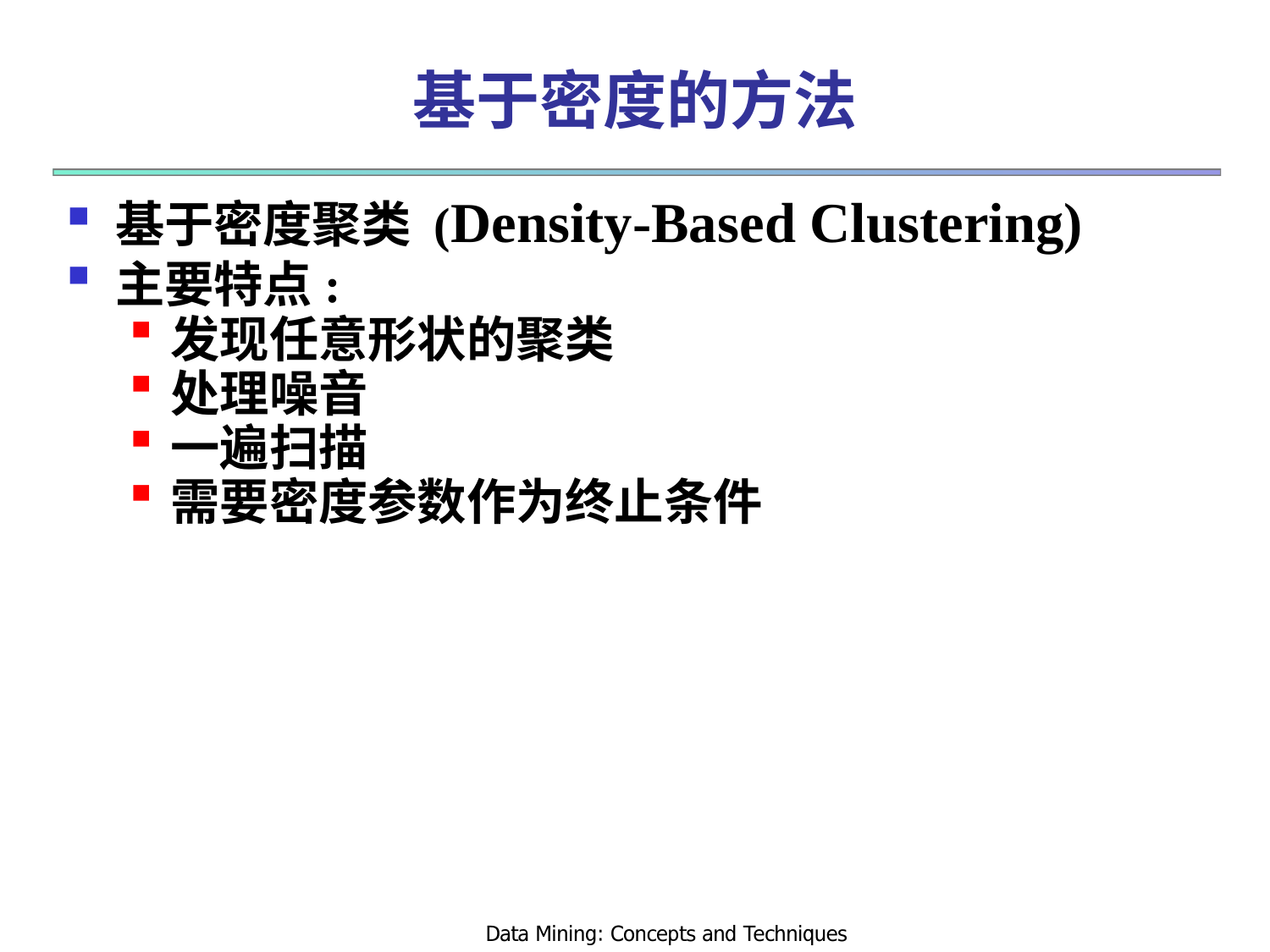

# 基于密度的方法
基于密度聚类 (Density-Based Clustering)
主要特点:
发现任意形状的聚类
处理噪音
一遍扫描
需要密度参数作为终止条件

Data Mining: Concepts and Techniques
67